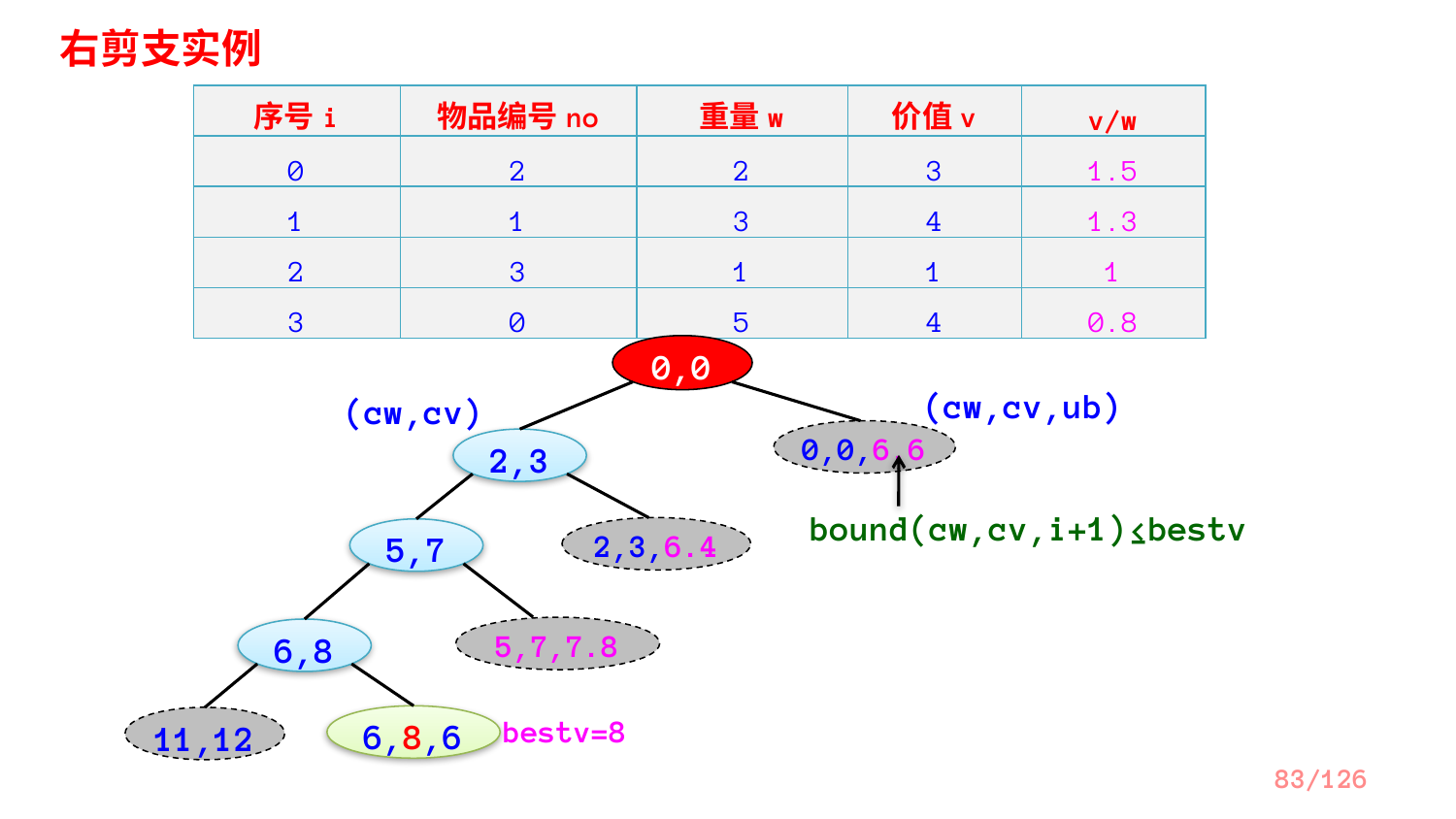

右剪支实例
| 序号i | 物品编号no | 重量w | 价值v | v/w |
| --- | --- | --- | --- | --- |
| 0 | 2 | 2 | 3 | 1.5 |
| 1 | 1 | 3 | 4 | 1.3 |
| 2 | 3 | 1 | 1 | 1 |
| 3 | 0 | 5 | 4 | 0.8 |
0,0
(cw,cv,ub)
(cw,cv)

0,0,6.6
2,3

2,3,6.4
5,7

5,7,7.8
6,8

bestv=8
6,8,6
11,12
bound(cw,cv,i+1)≤bestv
83/126